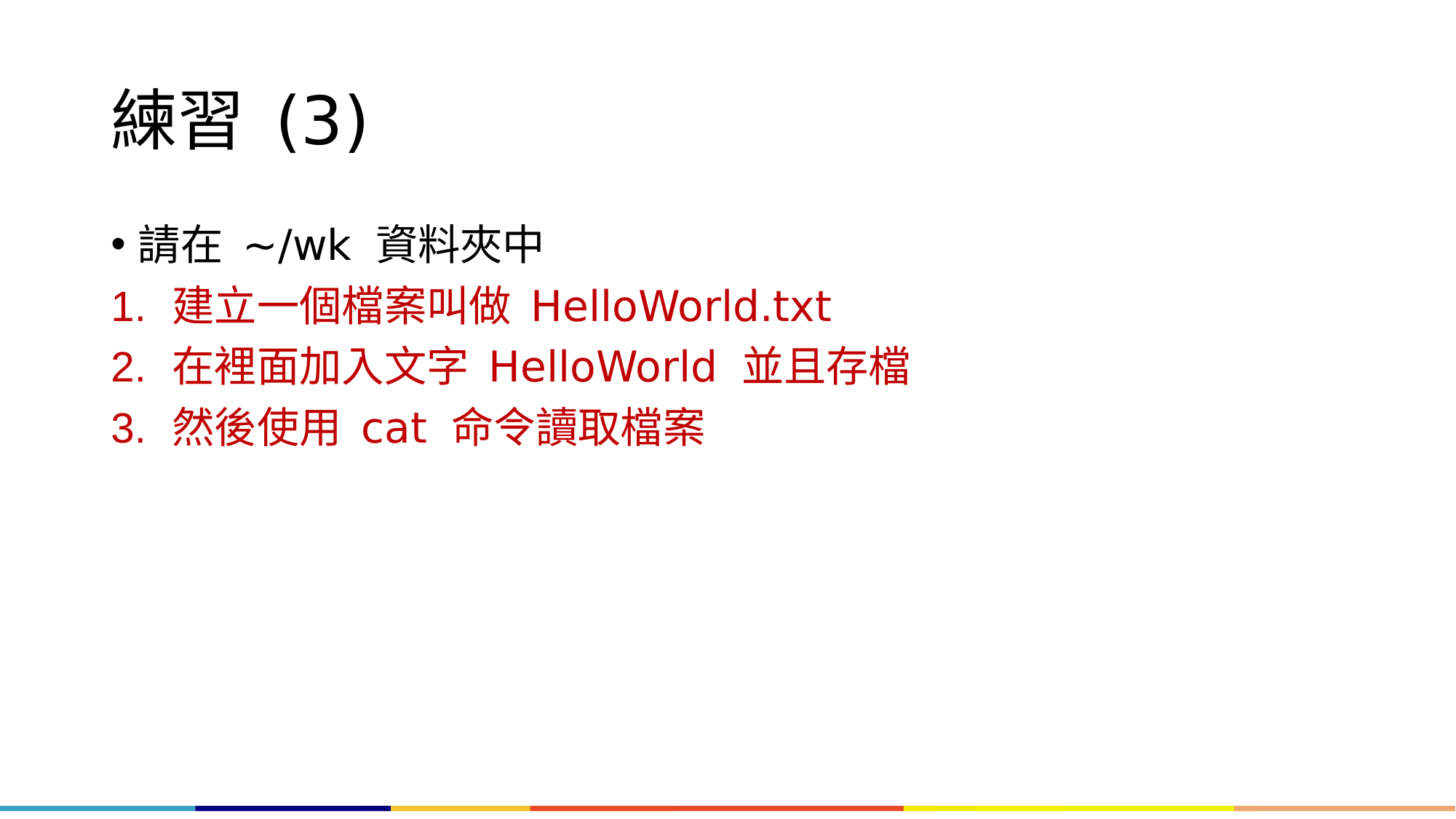

# 練習 (3)
請在 ~/wk 資料夾中
建立一個檔案叫做 HelloWorld.txt
在裡面加入文字 HelloWorld 並且存檔
然後使用 cat 命令讀取檔案